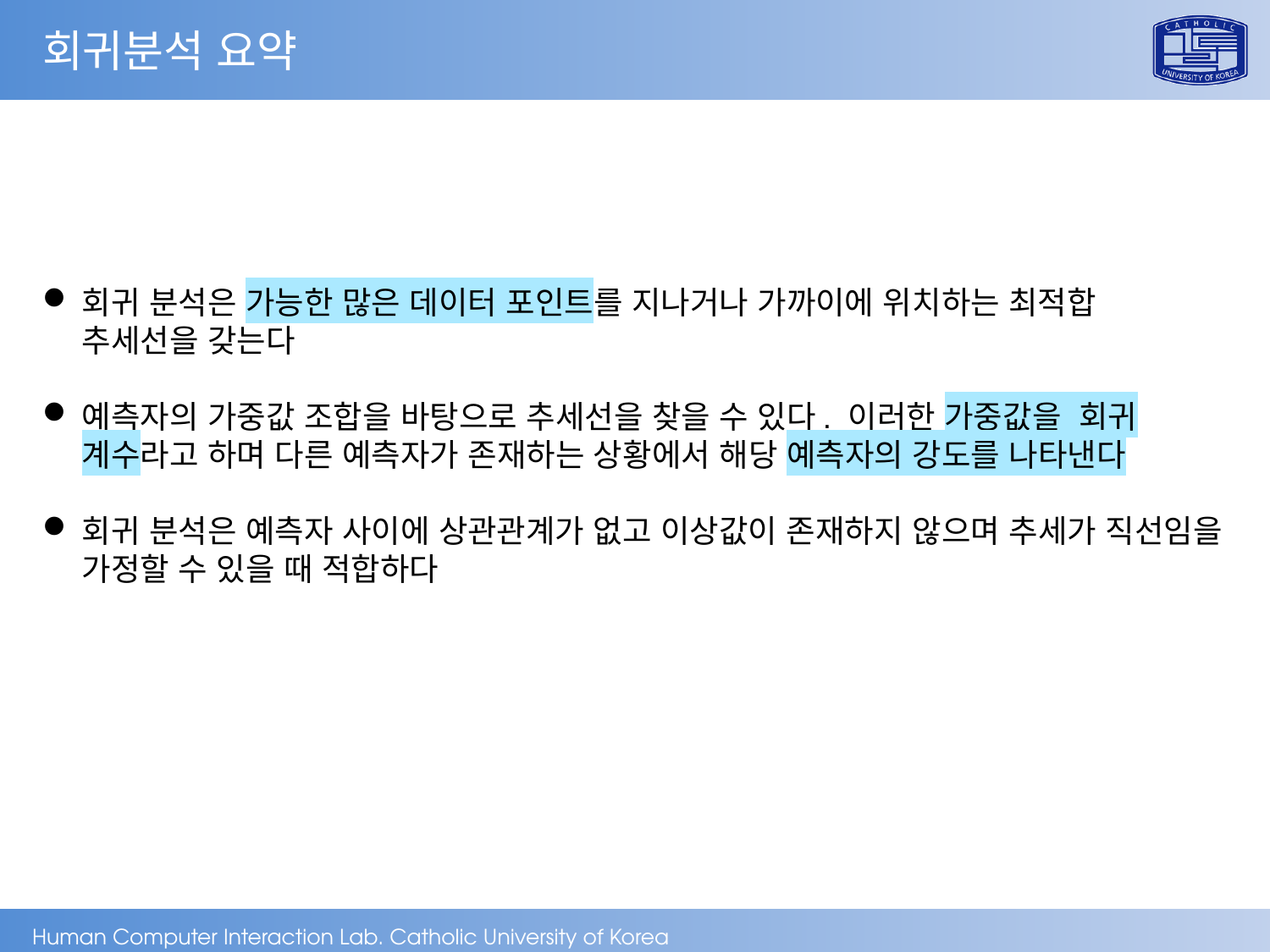

회귀분석 요약
회귀 분석은 가능한 많은 데이터 포인트를 지나거나 가까이에 위치하는 최적합  추세선을 갖는다

예측자의 가중값 조합을 바탕으로 추세선을 찾을 수 있다. 이러한 가중값을  회귀 계수라고 하며 다른 예측자가 존재하는 상황에서 해당 예측자의 강도를 나타낸다

회귀 분석은 예측자 사이에 상관관계가 없고 이상값이 존재하지 않으며 추세가 직선임을 가정할 수 있을 때 적합하다